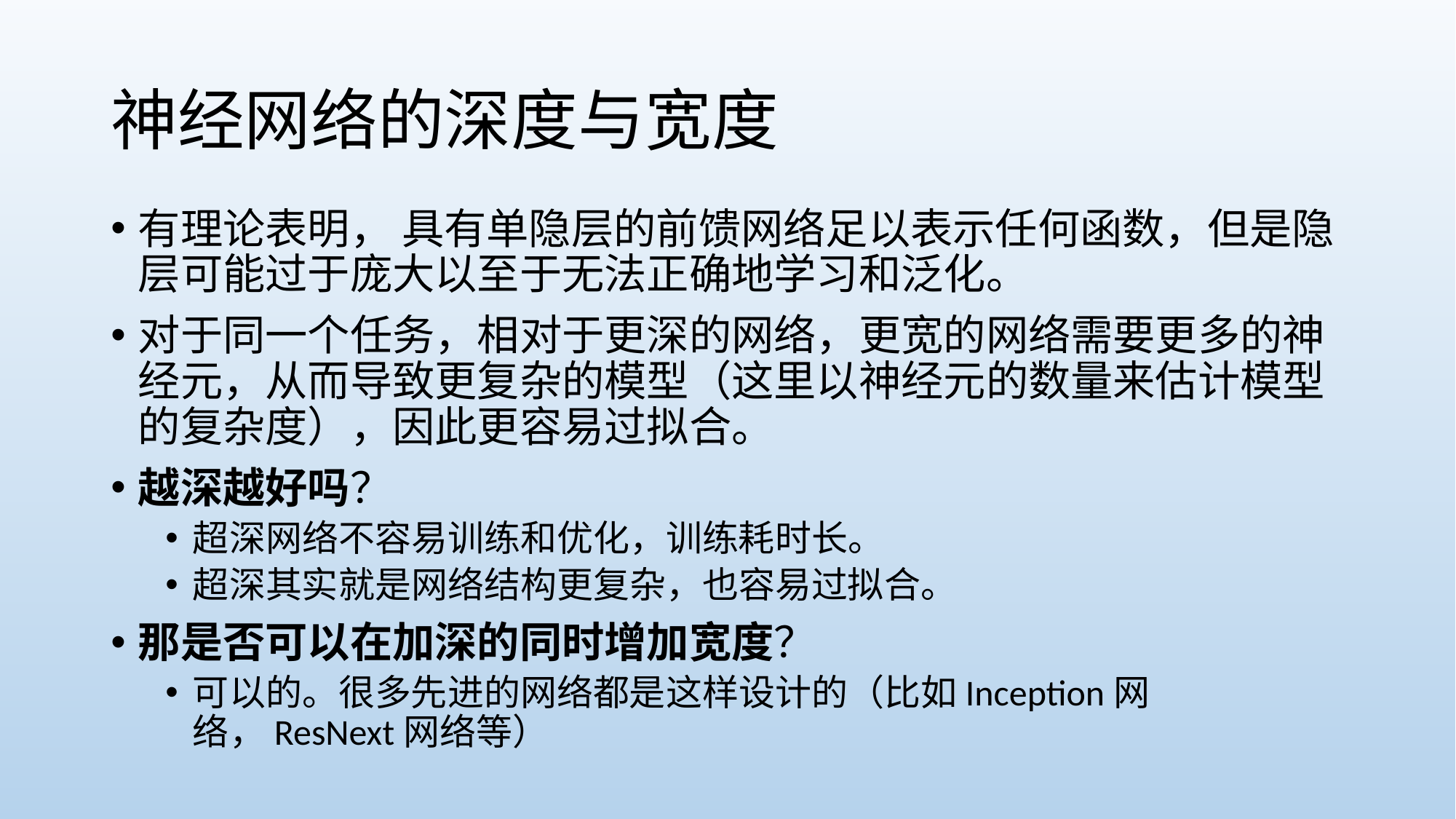

# 神经网络的深度与宽度
有理论表明， 具有单隐层的前馈网络足以表示任何函数，但是隐层可能过于庞大以至于无法正确地学习和泛化。
对于同一个任务，相对于更深的网络，更宽的网络需要更多的神经元，从而导致更复杂的模型（这里以神经元的数量来估计模型的复杂度），因此更容易过拟合。
越深越好吗？
超深网络不容易训练和优化，训练耗时长。
超深其实就是网络结构更复杂，也容易过拟合。
那是否可以在加深的同时增加宽度？
可以的。很多先进的网络都是这样设计的（比如Inception网络，ResNext网络等）